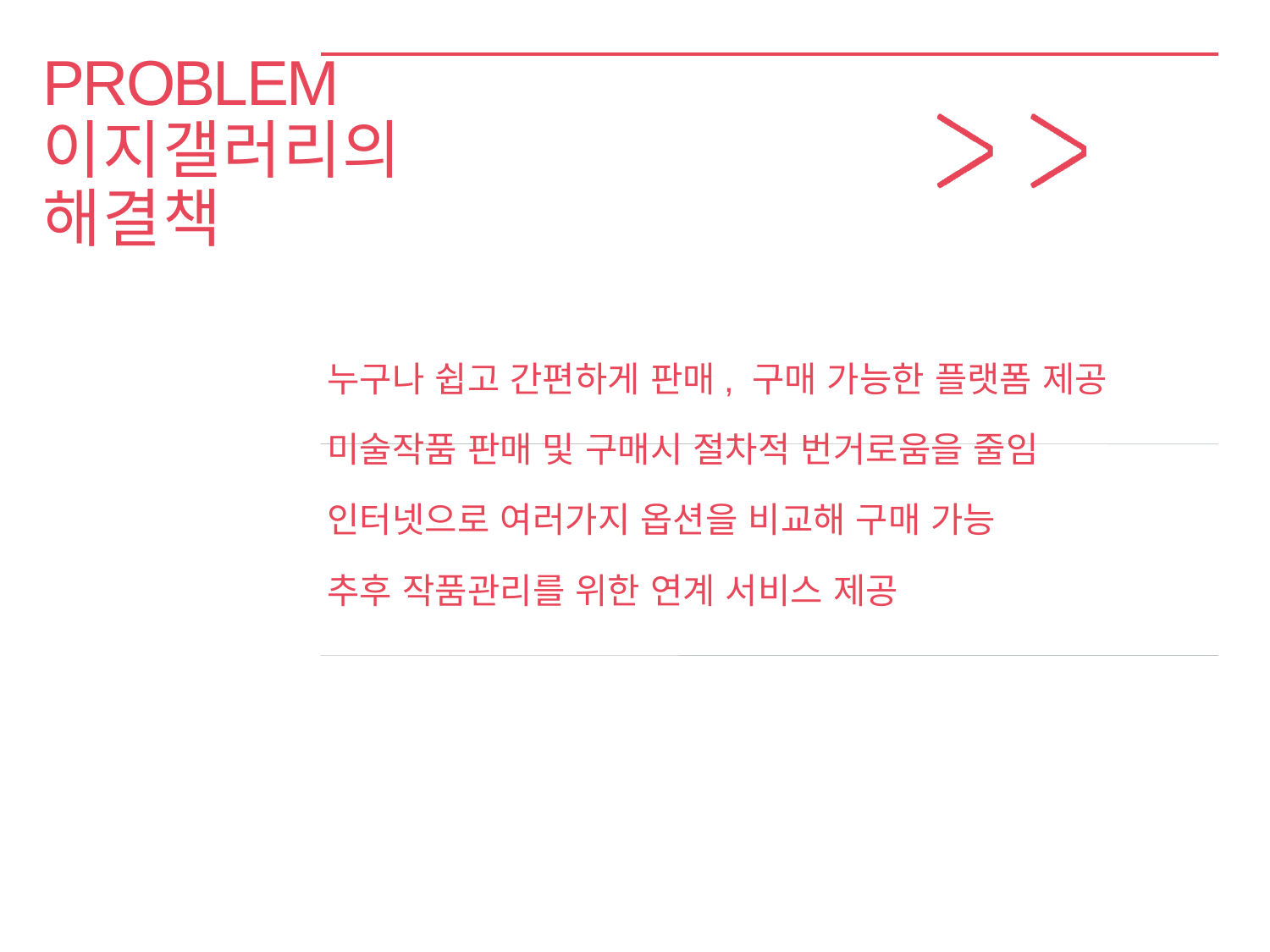

# PROBLEM 이지갤러리의 해결책
누구나 쉽고 간편하게 판매, 구매 가능한 플랫폼 제공
미술작품 판매 및 구매시 절차적 번거로움을 줄임
인터넷으로 여러가지 옵션을 비교해 구매 가능
추후 작품관리를 위한 연계 서비스 제공